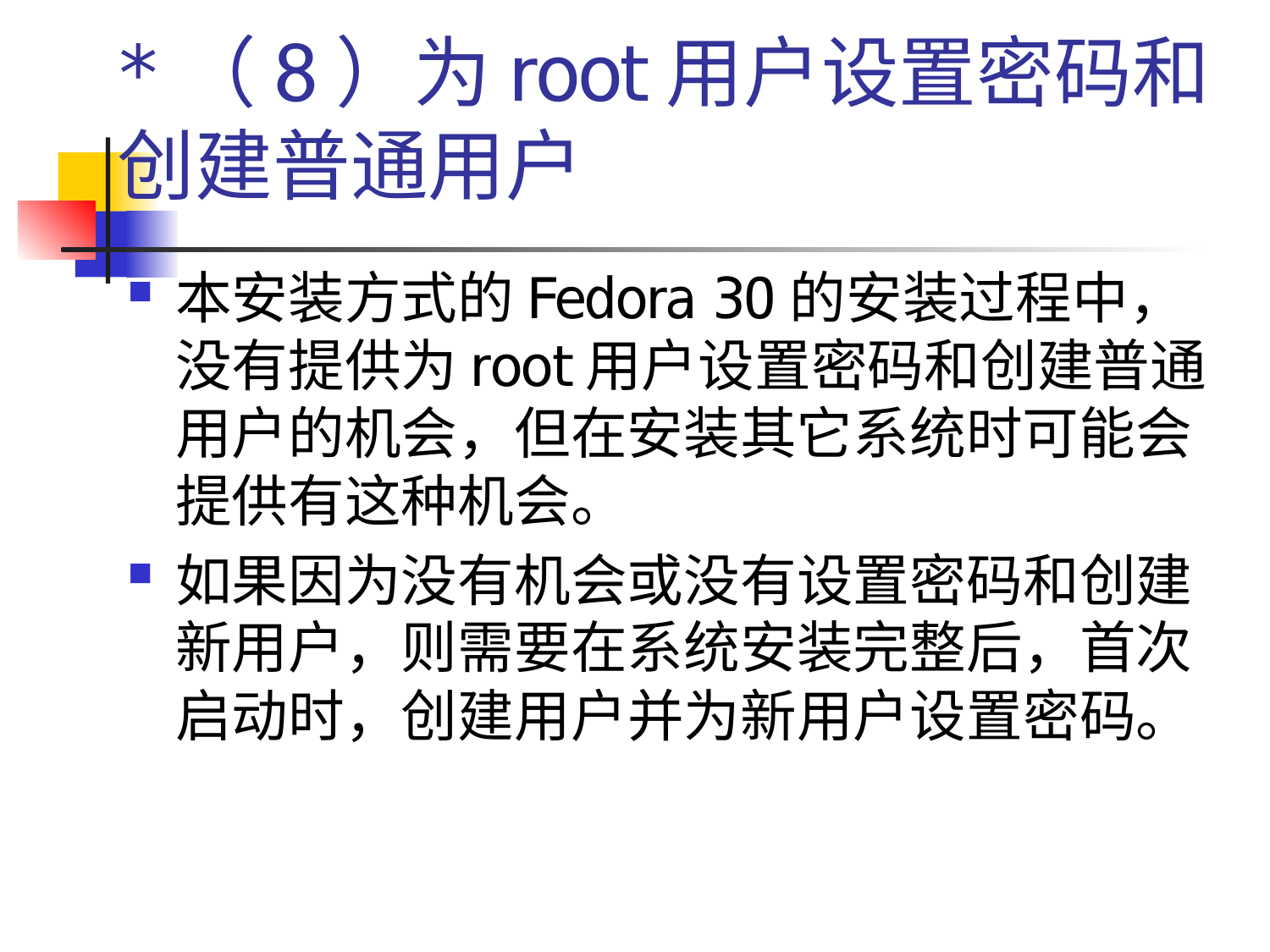

# *（8）为root用户设置密码和创建普通用户
本安装方式的Fedora 30的安装过程中，没有提供为root用户设置密码和创建普通用户的机会，但在安装其它系统时可能会提供有这种机会。
如果因为没有机会或没有设置密码和创建新用户，则需要在系统安装完整后，首次启动时，创建用户并为新用户设置密码。